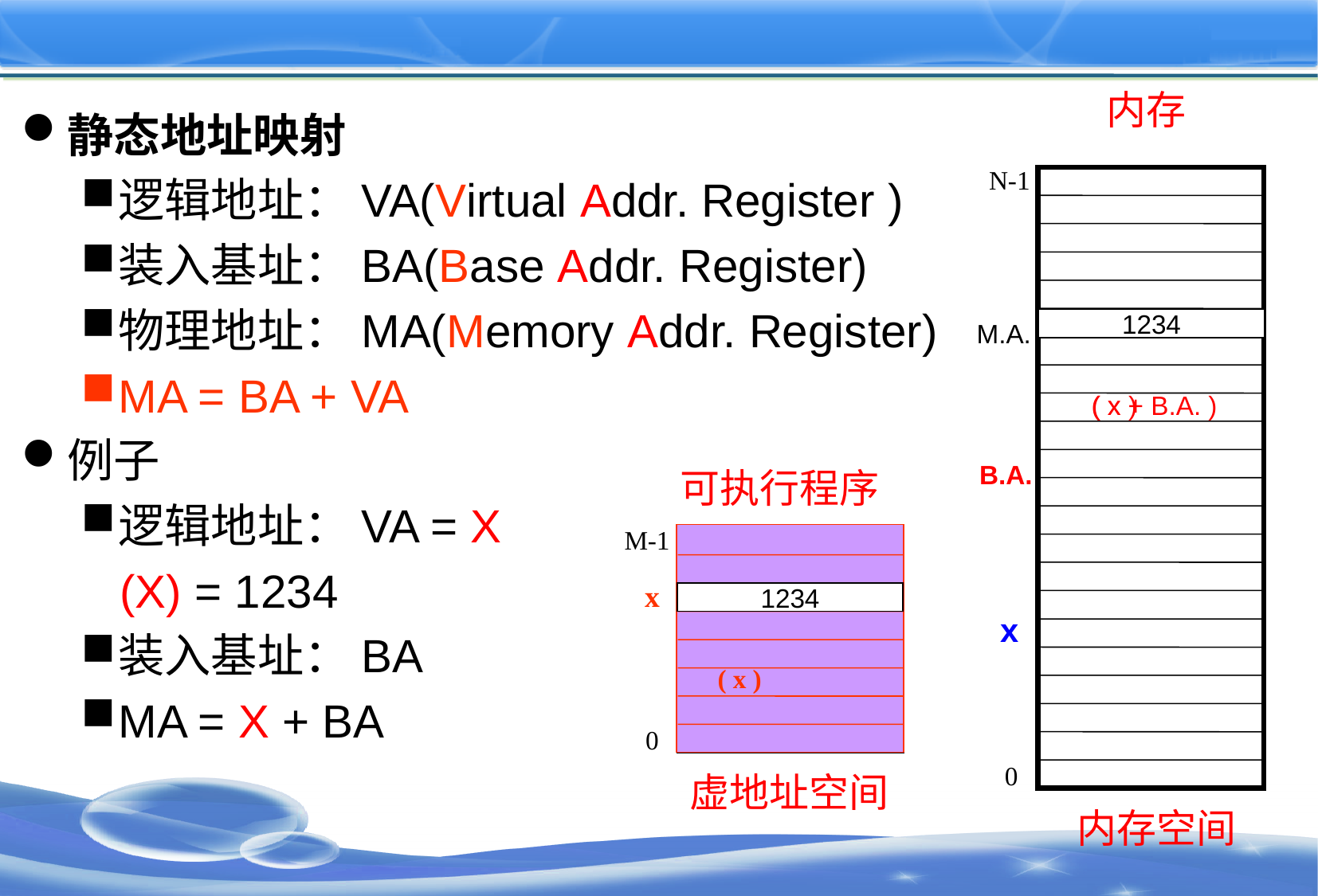

#
内存
静态地址映射
逻辑地址：VA(Virtual Addr. Register )
装入基址：BA(Base Addr. Register)
物理地址：MA(Memory Addr. Register)
MA = BA + VA
例子
逻辑地址：VA = X
   (X) = 1234
装入基址：BA
MA = X + BA
N-1

0

1234
M.A.
( x + B.A. )
( x )
B.A.
可执行程序
M-1

x

( x )

0

1234
x
虚地址空间
  内存空间